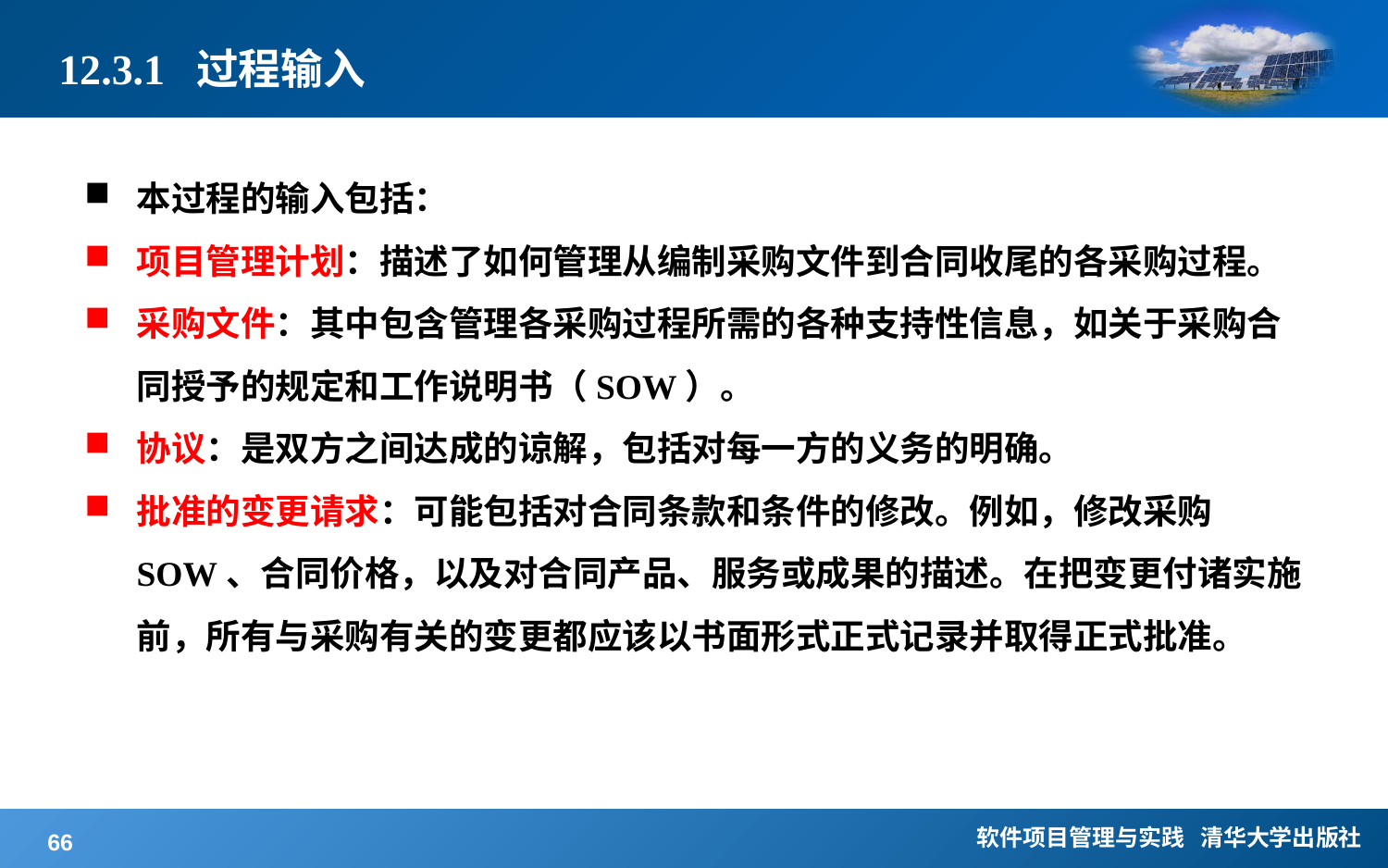

# 12.3.1  过程输入
本过程的输入包括：
项目管理计划：描述了如何管理从编制采购文件到合同收尾的各采购过程。
采购文件：其中包含管理各采购过程所需的各种支持性信息，如关于采购合同授予的规定和工作说明书（SOW）。
协议：是双方之间达成的谅解，包括对每一方的义务的明确。
批准的变更请求：可能包括对合同条款和条件的修改。例如，修改采购SOW、合同价格，以及对合同产品、服务或成果的描述。在把变更付诸实施前，所有与采购有关的变更都应该以书面形式正式记录并取得正式批准。